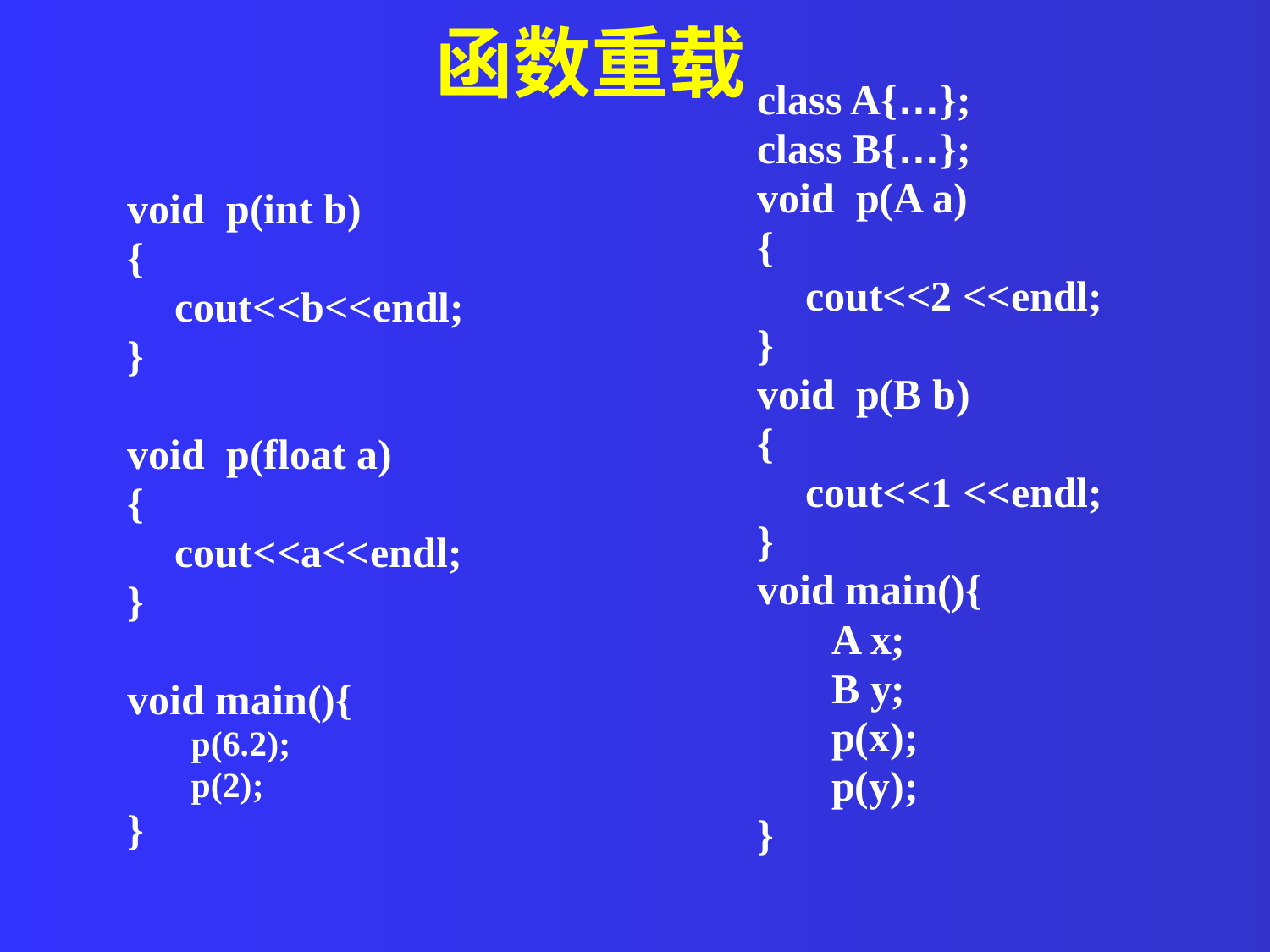

函数重载
class A{…};
class B{…};
void  p(A a)
{
	cout<<2 <<endl;
}
void  p(B b)
{
	cout<<1 <<endl;
}
void main(){
 A x;
 B y;
 p(x);
 p(y);
}

void  p(int b)
{
	cout<<b<<endl;
}

void  p(float a)
{
	cout<<a<<endl;
}

void main(){
p(6.2);
p(2);
}